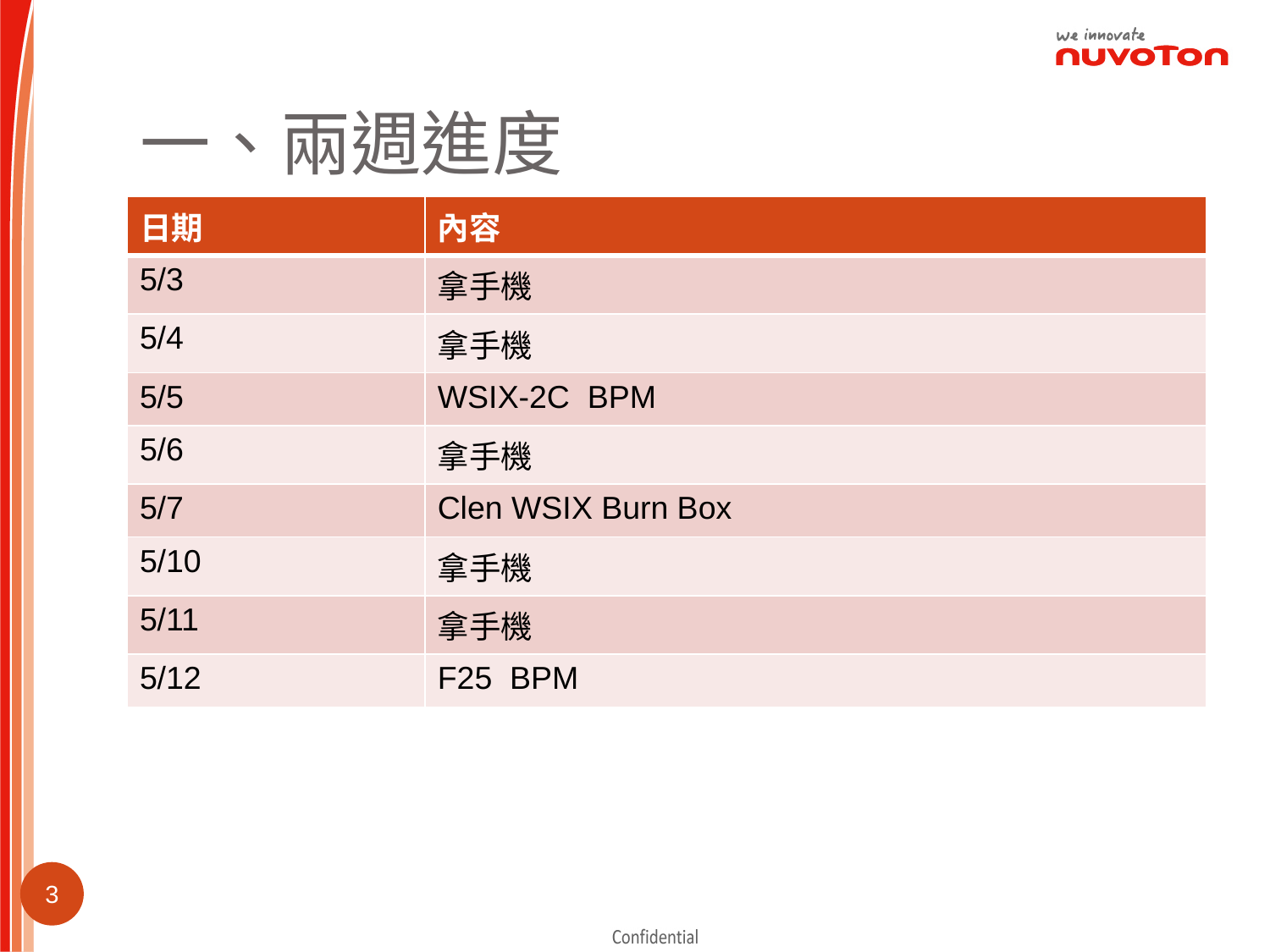

# 一、兩週進度
| 日期 | 內容 |
| --- | --- |
| 5/3 | 拿手機 |
| 5/4 | 拿手機 |
| 5/5 | WSIX-2C BPM |
| 5/6 | 拿手機 |
| 5/7 | Clen WSIX Burn Box |
| 5/10 | 拿手機 |
| 5/11 | 拿手機 |
| 5/12 | F25 BPM |

3